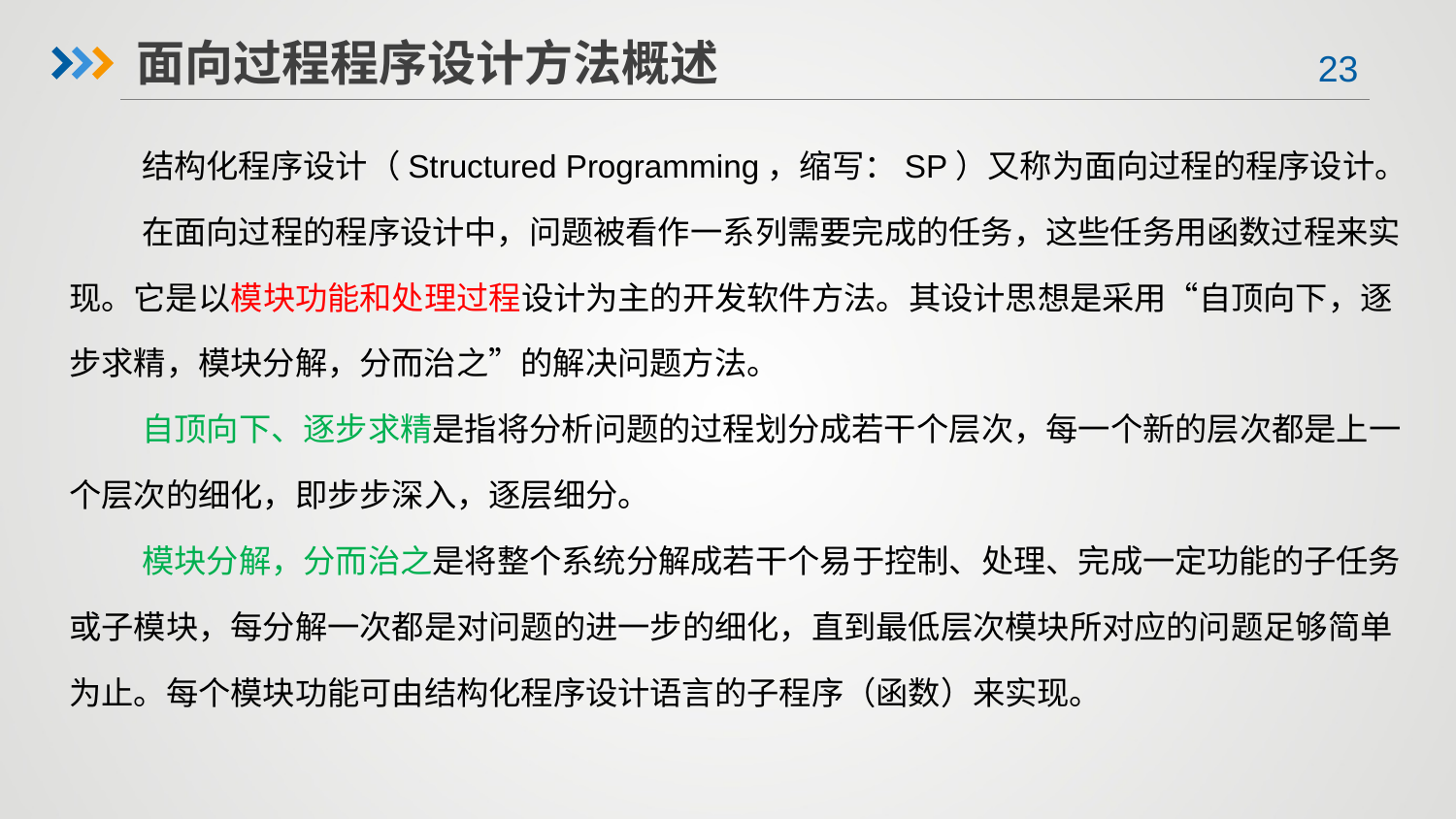

面向过程程序设计方法概述
结构化程序设计（Structured Programming，缩写：SP）又称为面向过程的程序设计。
在面向过程的程序设计中，问题被看作一系列需要完成的任务，这些任务用函数过程来实现。它是以模块功能和处理过程设计为主的开发软件方法。其设计思想是采用“自顶向下，逐步求精，模块分解，分而治之”的解决问题方法。
自顶向下、逐步求精是指将分析问题的过程划分成若干个层次，每一个新的层次都是上一个层次的细化，即步步深入，逐层细分。
模块分解，分而治之是将整个系统分解成若干个易于控制、处理、完成一定功能的子任务或子模块，每分解一次都是对问题的进一步的细化，直到最低层次模块所对应的问题足够简单为止。每个模块功能可由结构化程序设计语言的子程序（函数）来实现。